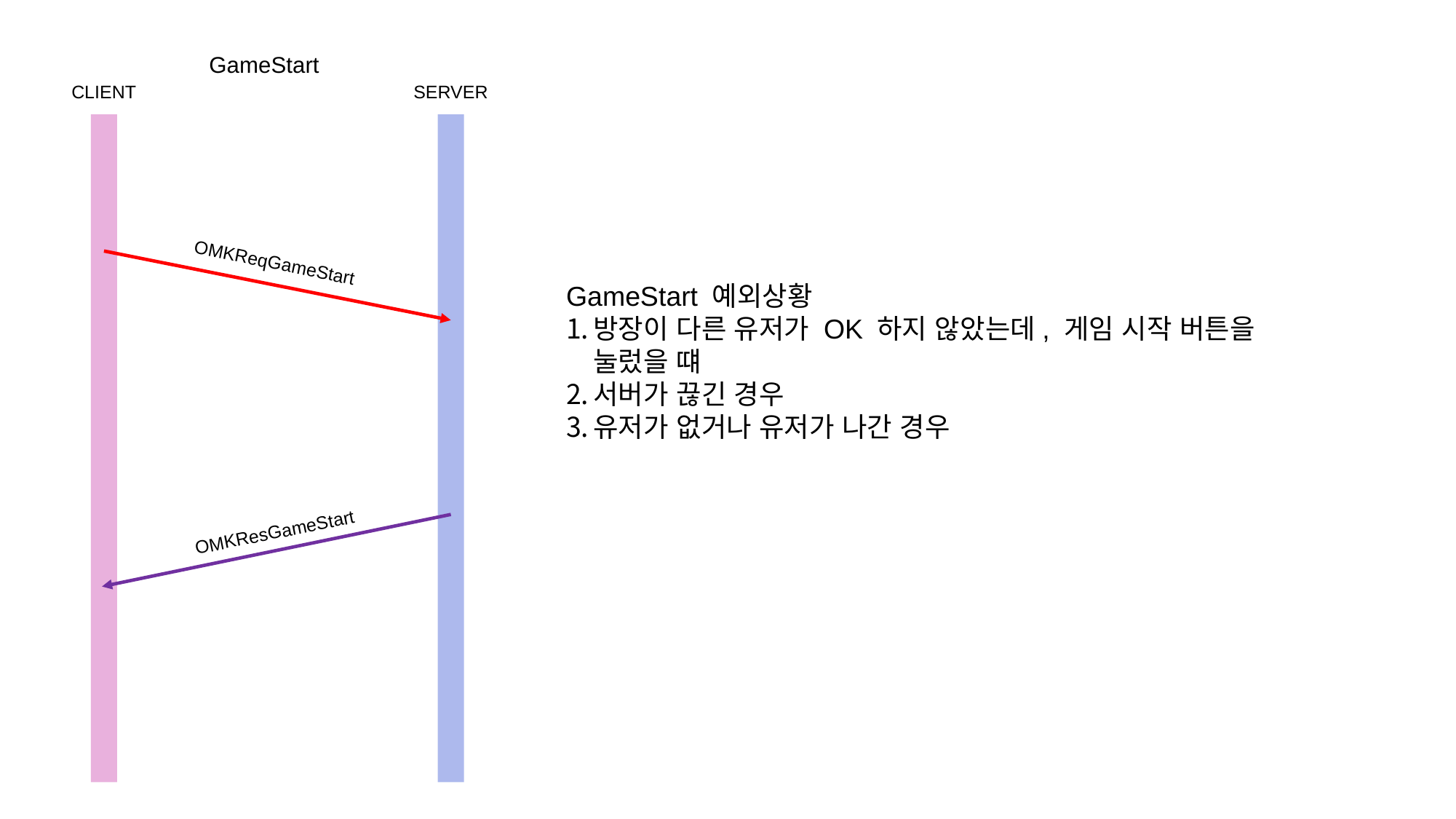

GameStart
CLIENT
SERVER

OMKReqGameStart
GameStart 예외상황
방장이 다른 유저가 OK 하지 않았는데, 게임 시작 버튼을 눌렀을 떄
서버가 끊긴 경우
유저가 없거나 유저가 나간 경우
OMKResGameStart